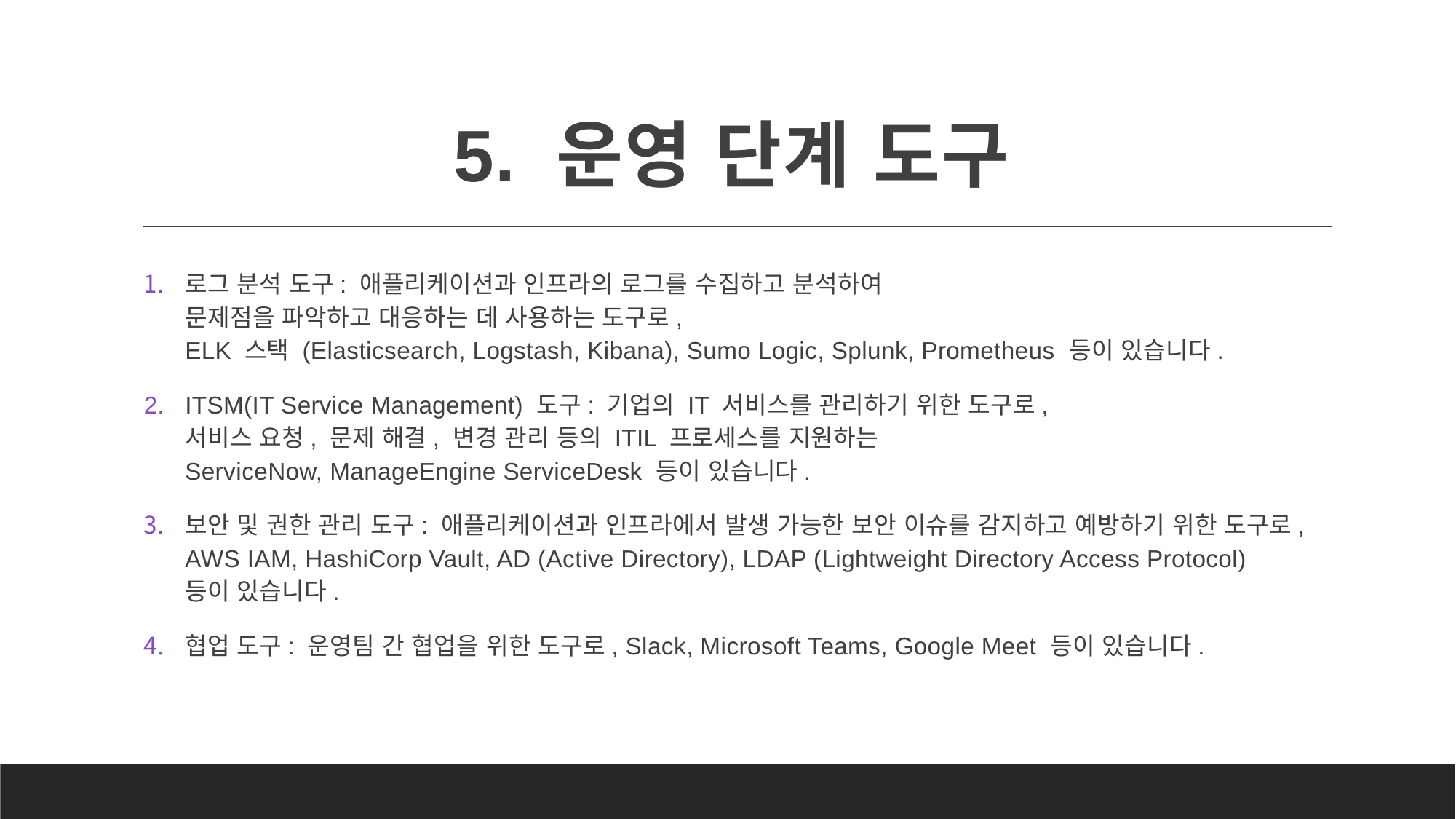

# 5. 운영 단계 도구
로그 분석 도구: 애플리케이션과 인프라의 로그를 수집하고 분석하여
문제점을 파악하고 대응하는 데 사용하는 도구로,
ELK 스택 (Elasticsearch, Logstash, Kibana), Sumo Logic, Splunk, Prometheus 등이 있습니다.
ITSM(IT Service Management) 도구: 기업의 IT 서비스를 관리하기 위한 도구로,
서비스 요청, 문제 해결, 변경 관리 등의 ITIL 프로세스를 지원하는
ServiceNow, ManageEngine ServiceDesk 등이 있습니다.
보안 및 권한 관리 도구: 애플리케이션과 인프라에서 발생 가능한 보안 이슈를 감지하고 예방하기 위한 도구로,
AWS IAM, HashiCorp Vault, AD (Active Directory), LDAP (Lightweight Directory Access Protocol)
등이 있습니다.
협업 도구: 운영팀 간 협업을 위한 도구로, Slack, Microsoft Teams, Google Meet 등이 있습니다.